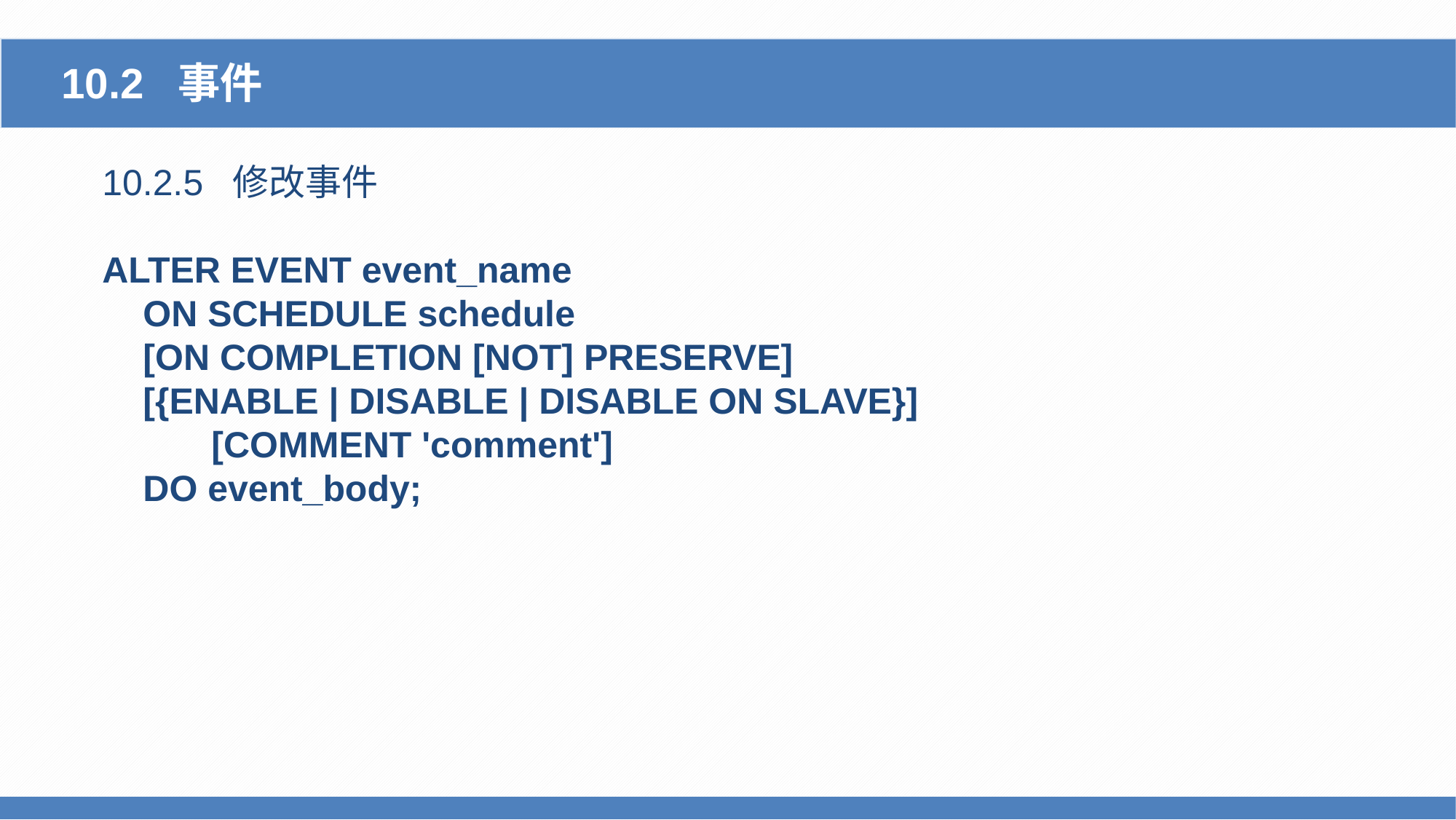

10.2  事件
10.2.5  修改事件

ALTER EVENT event_name
    ON SCHEDULE schedule
    [ON COMPLETION [NOT] PRESERVE]
    [{ENABLE | DISABLE | DISABLE ON SLAVE}]
    	[COMMENT 'comment']
    DO event_body;